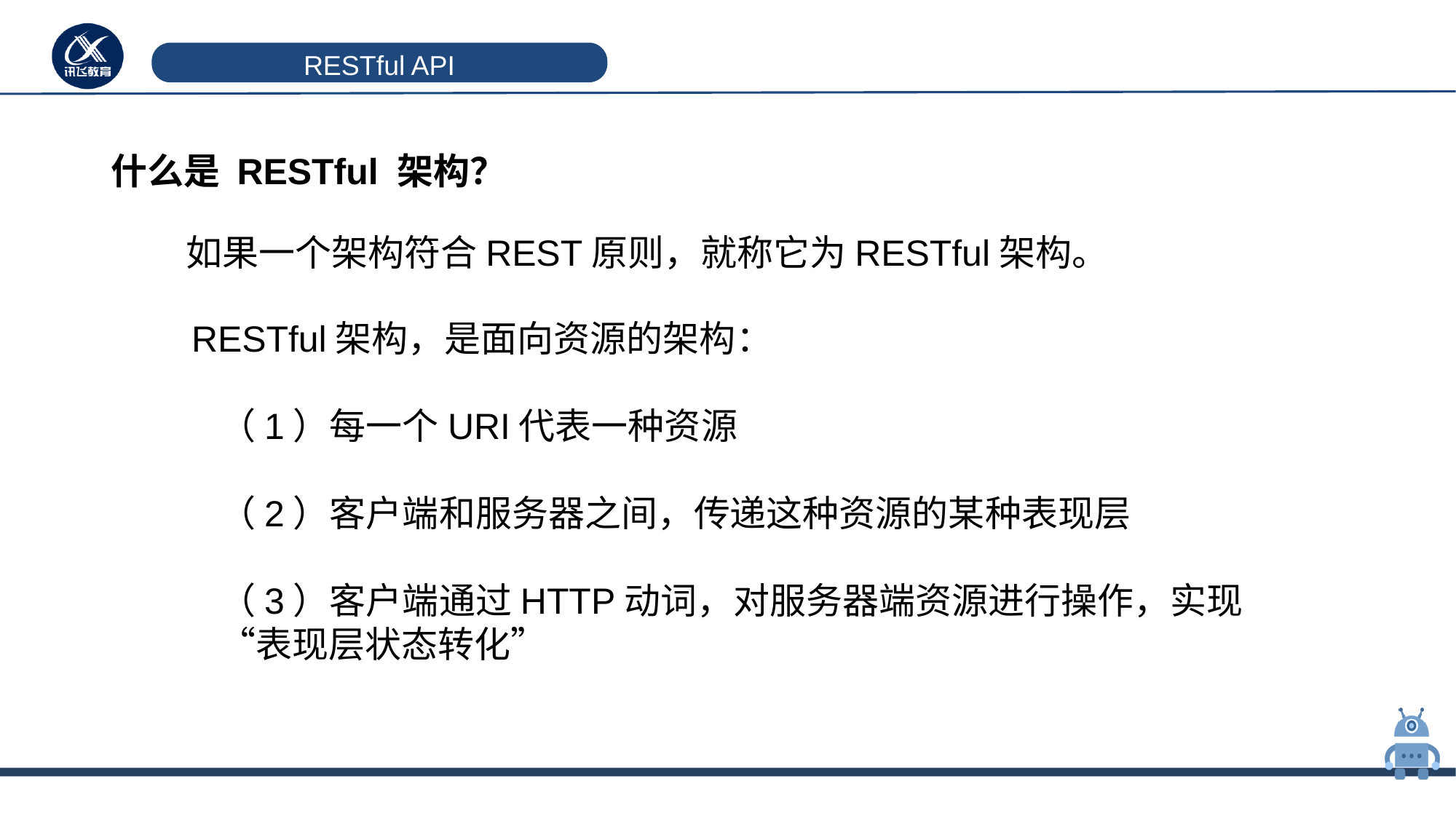

# RESTful API
什么是 RESTful 架构？
        如果一个架构符合REST原则，就称它为RESTful架构。
        RESTful架构，是面向资源的架构：

（1）每一个URI代表一种资源

（2）客户端和服务器之间，传递这种资源的某种表现层

（3）客户端通过HTTP动词，对服务器端资源进行操作，实现“表现层状态转化”